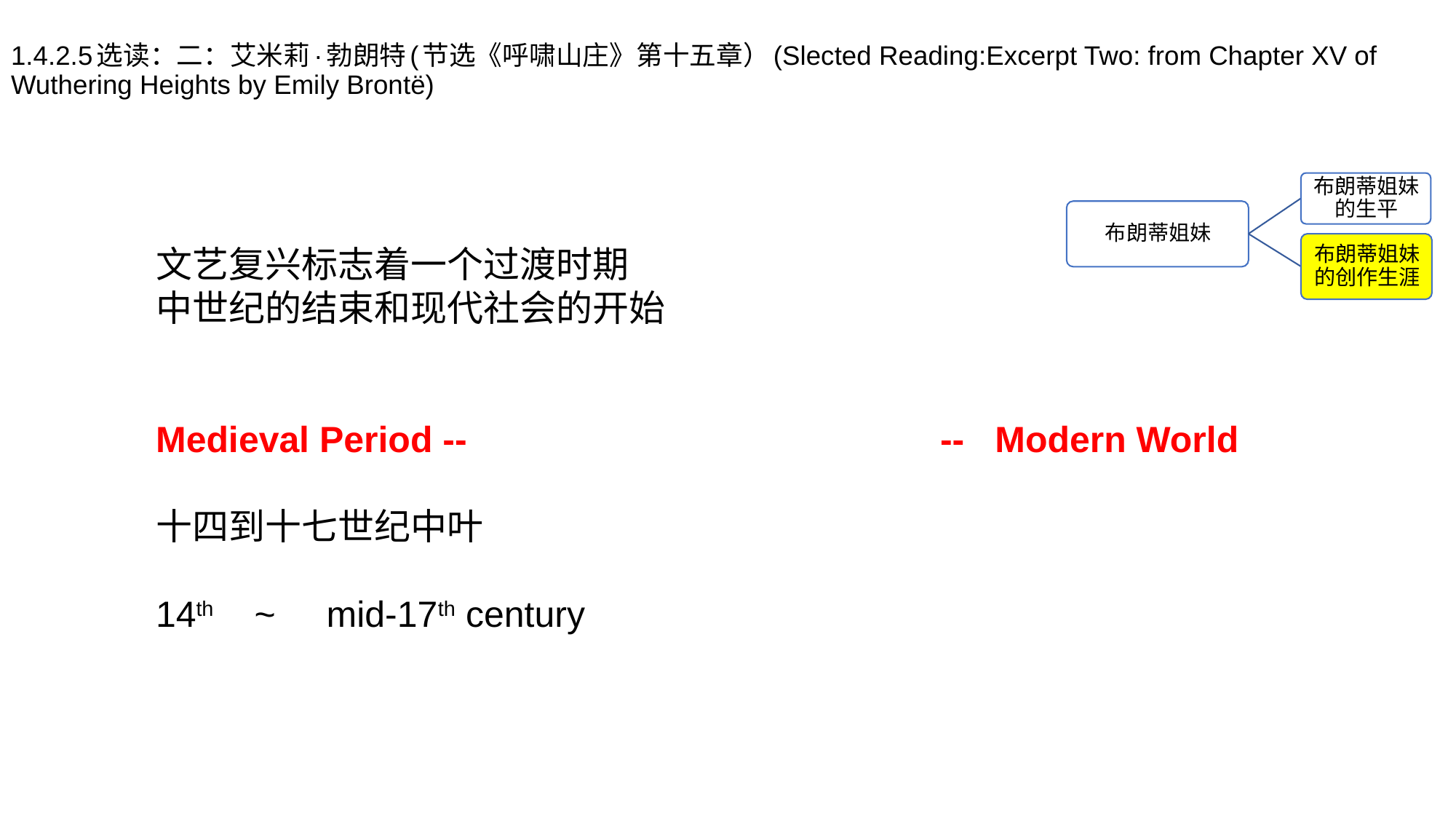

# 1.4.2.5选读：二：艾米莉·勃朗特(节选《呼啸山庄》第十五章）(Slected Reading:Excerpt Two: from Chapter XV of Wuthering Heights by Emily Brontë)
布朗蒂姐妹

布朗蒂姐妹的生平

布朗蒂姐妹的创作生涯
文艺复兴标志着一个过渡时期
中世纪的结束和现代社会的开始

Medieval Period -- 					  --   Modern World

十四到十七世纪中叶

14th    ~     mid-17th century